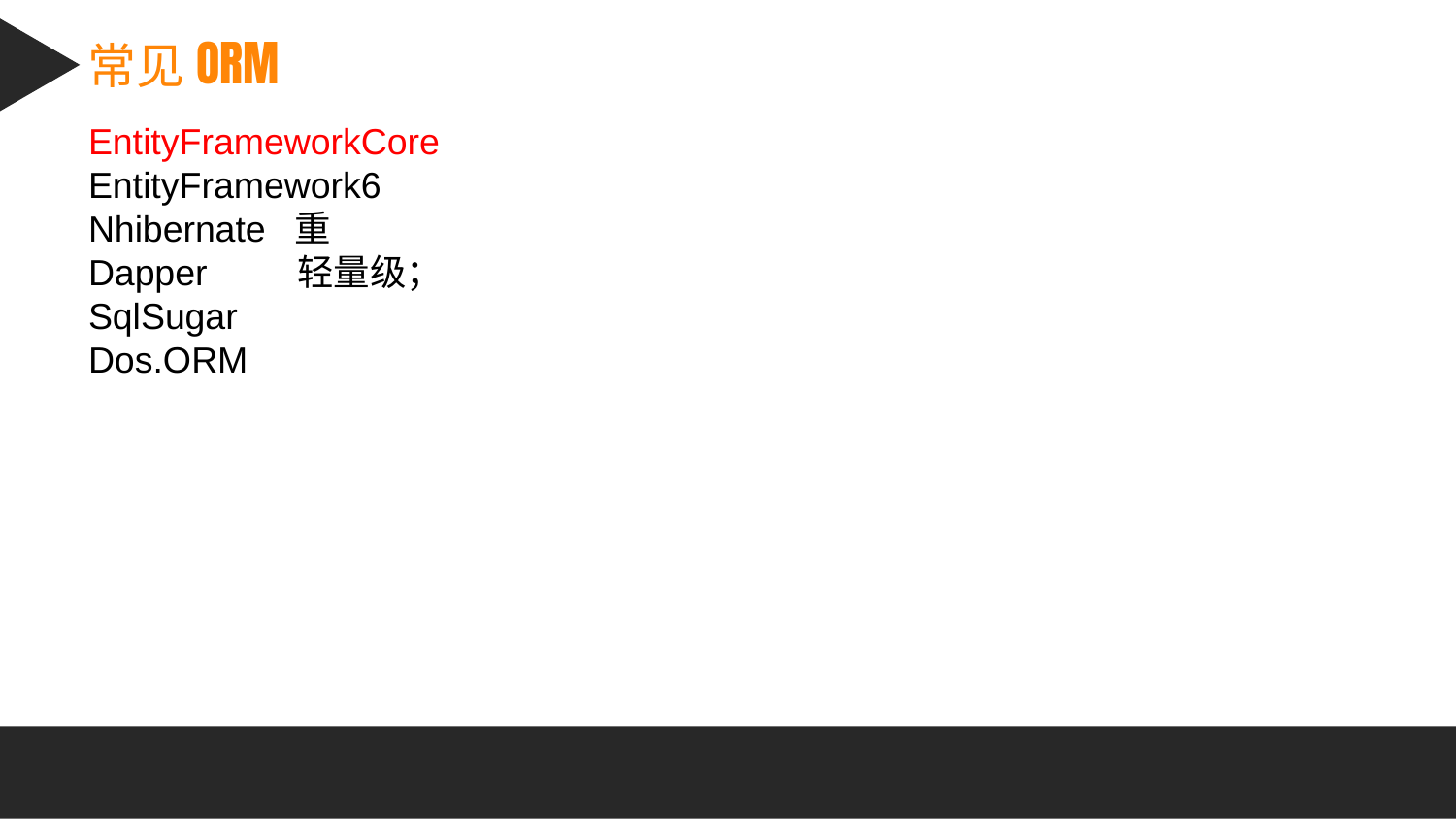

常见ORM
EntityFrameworkCore
EntityFramework6
Nhibernate  重
Dapper        轻量级；
SqlSugar
Dos.ORM